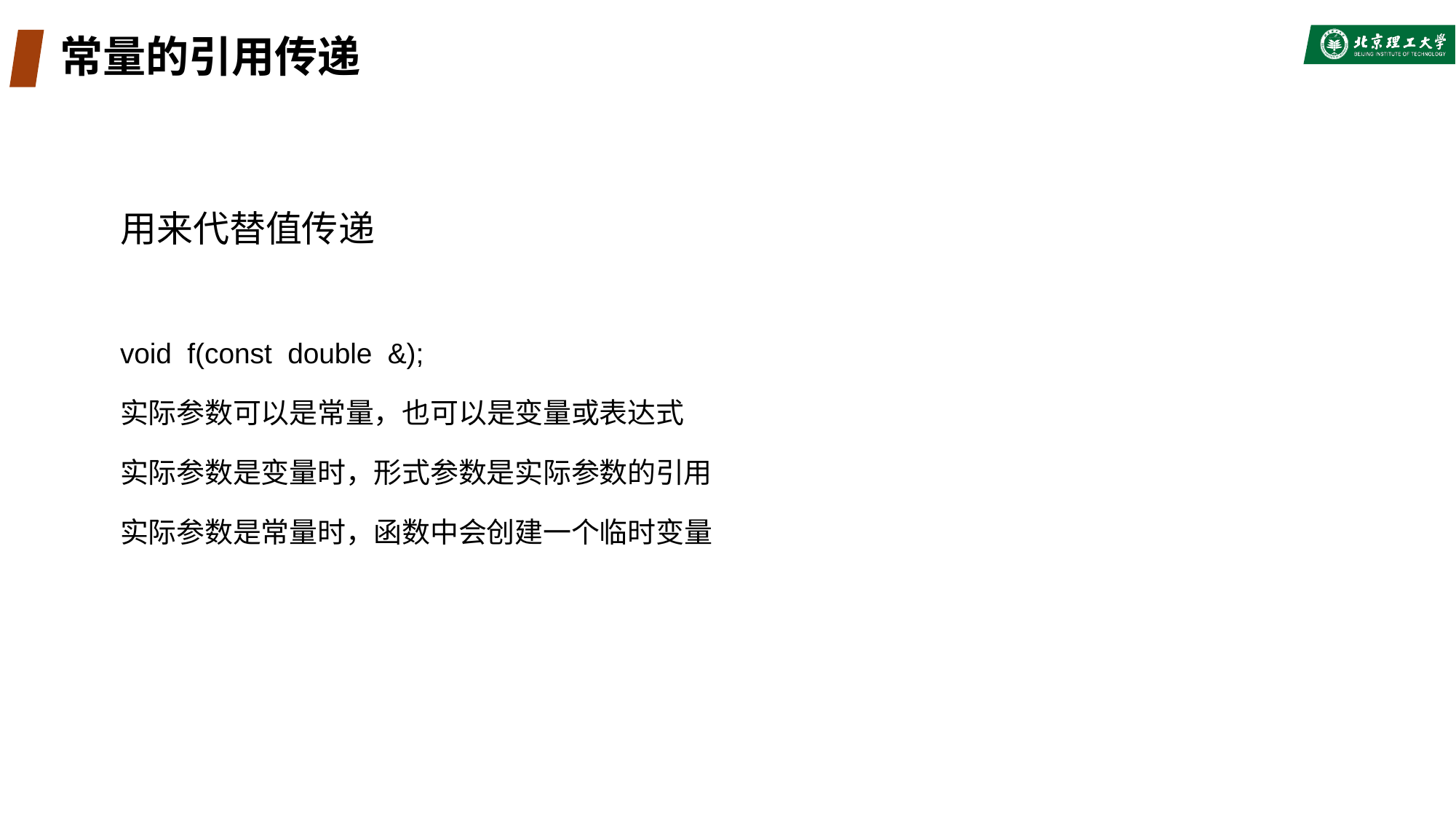

# 常量的引用传递
用来代替值传递

void  f(const  double  &);
实际参数可以是常量，也可以是变量或表达式
实际参数是变量时，形式参数是实际参数的引用
实际参数是常量时，函数中会创建一个临时变量